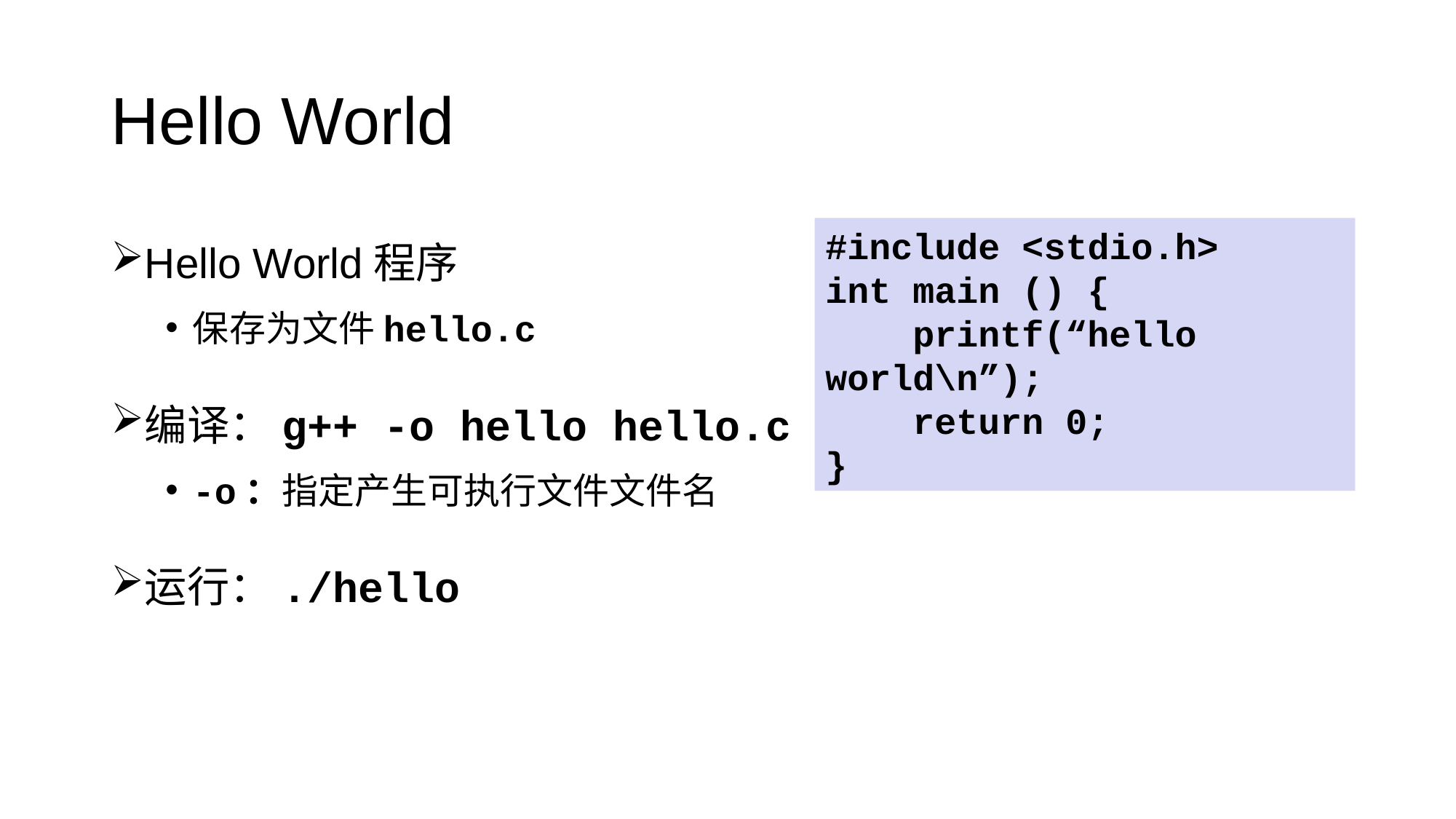

# Hello World
Hello World程序
保存为文件hello.c
编译：g++ -o hello hello.c
-o：指定产生可执行文件文件名
运行：./hello
#include <stdio.h>
int main () {
    printf(“hello world\n”);
    return 0;
}